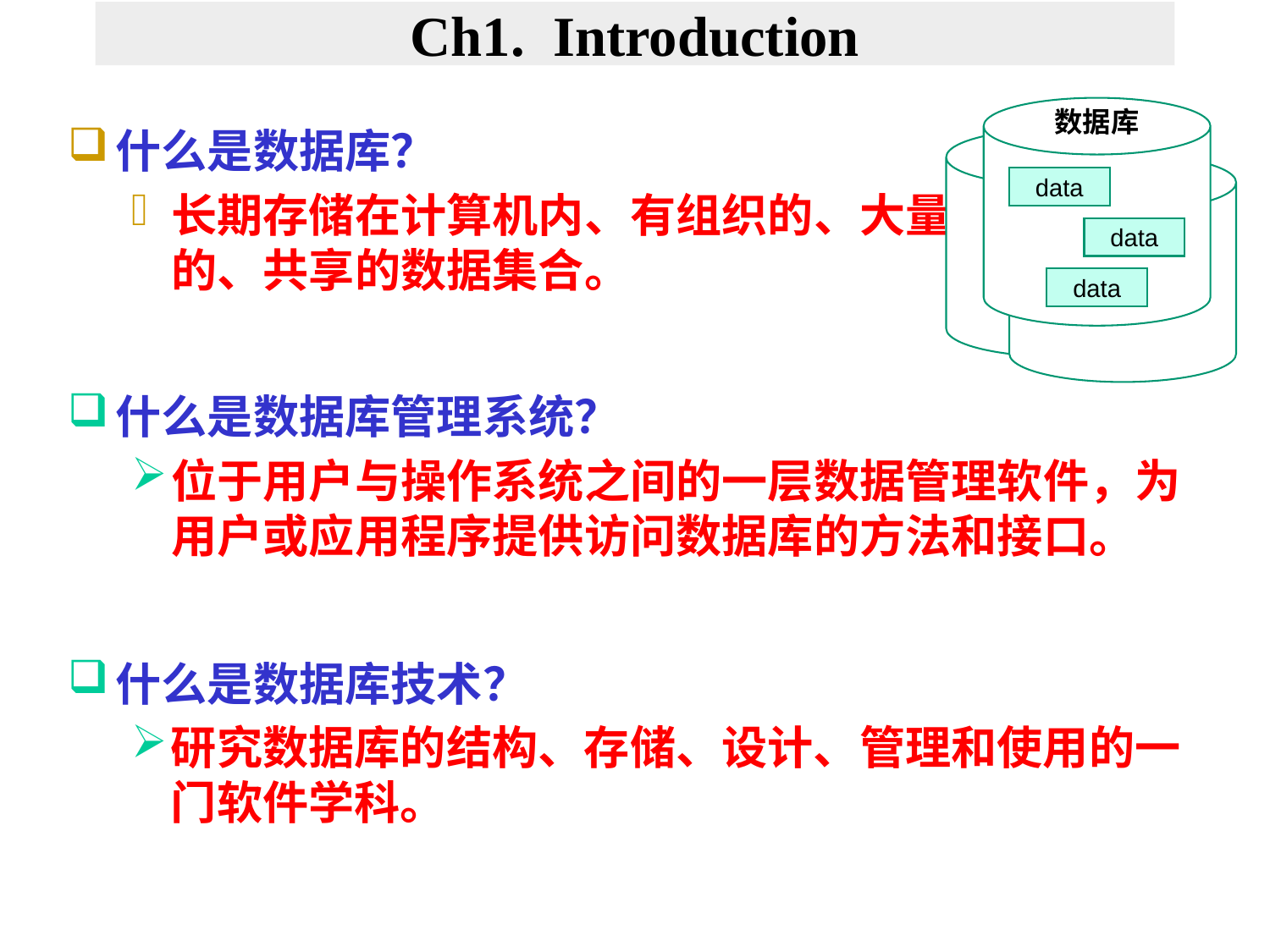

# Ch1.  Introduction

数据库

data
data
data
什么是数据库？
长期存储在计算机内、有组织的、大量的、共享的数据集合。
什么是数据库管理系统？
位于用户与操作系统之间的一层数据管理软件，为用户或应用程序提供访问数据库的方法和接口。
什么是数据库技术？
研究数据库的结构、存储、设计、管理和使用的一门软件学科。